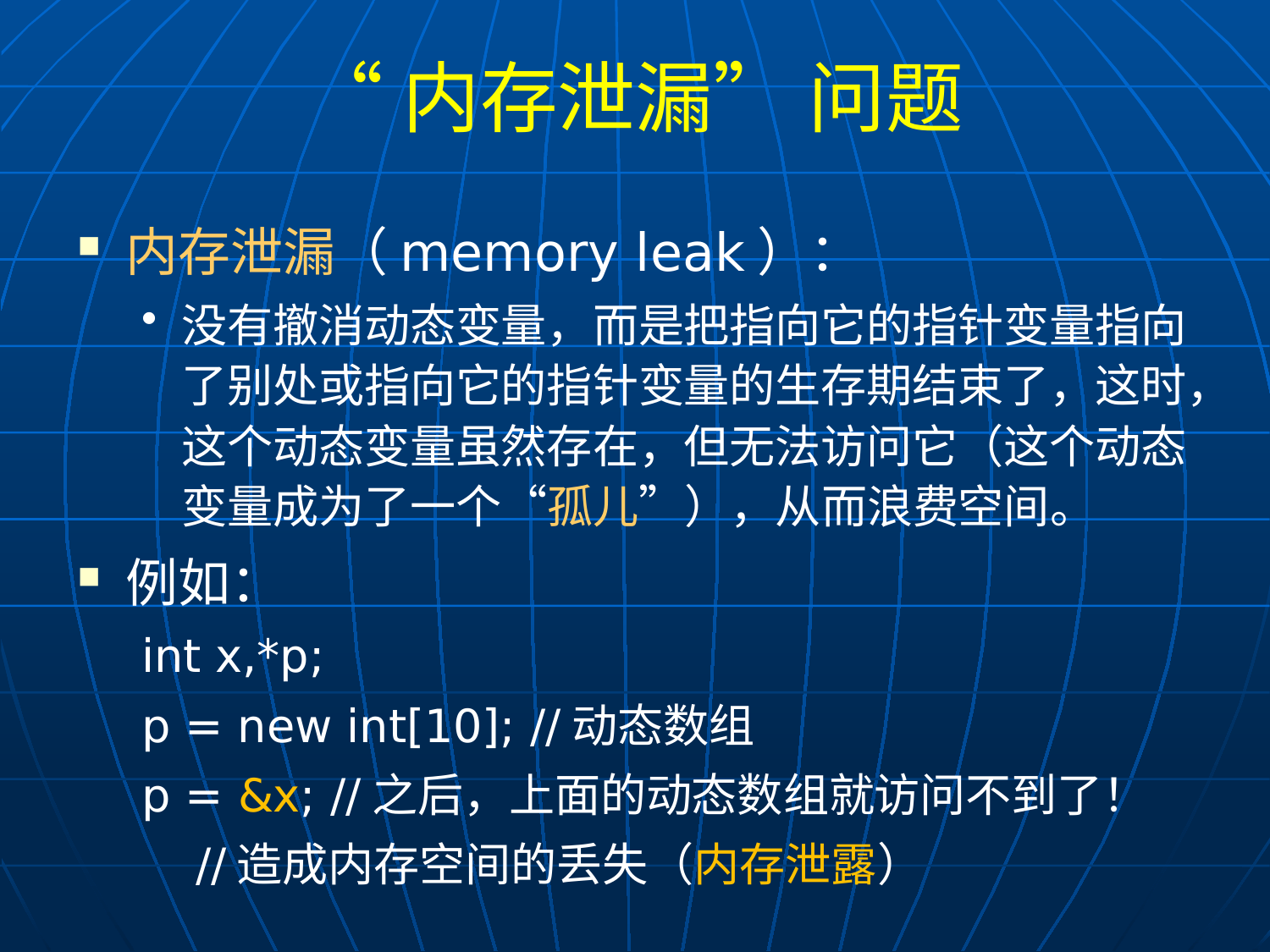

# “内存泄漏” 问题
内存泄漏（memory leak）：
没有撤消动态变量，而是把指向它的指针变量指向了别处或指向它的指针变量的生存期结束了，这时，这个动态变量虽然存在，但无法访问它（这个动态变量成为了一个“孤儿”），从而浪费空间。
例如：
int x,*p;
p = new int[10]; //动态数组
p = &x; //之后，上面的动态数组就访问不到了！
			 //造成内存空间的丢失（内存泄露）